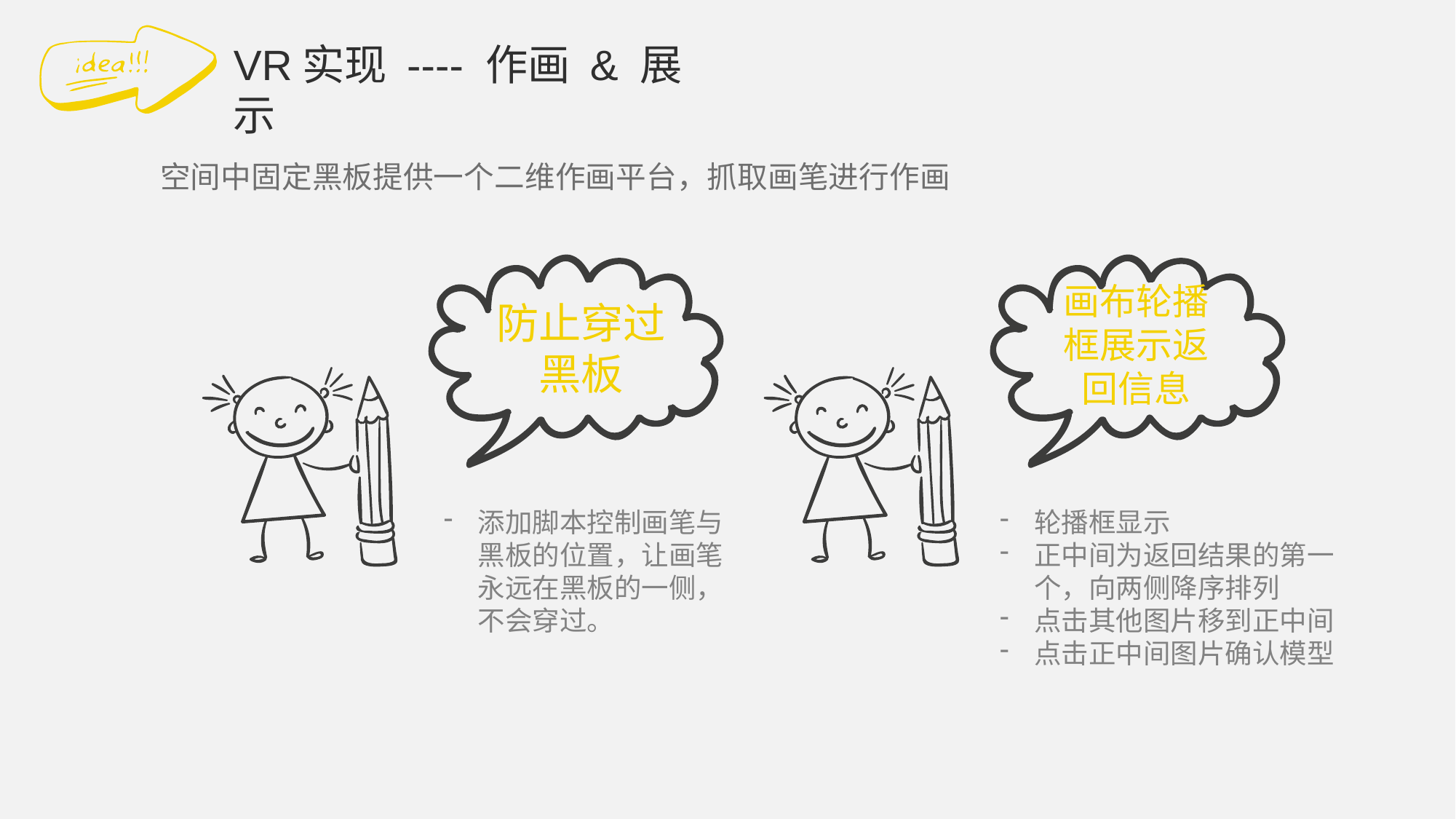

VR实现 ---- 作画 & 展示
空间中固定黑板提供一个二维作画平台，抓取画笔进行作画

画布轮播框展示返回信息
防止穿过黑板

添加脚本控制画笔与黑板的位置，让画笔永远在黑板的一侧，不会穿过。

轮播框显示
正中间为返回结果的第一个，向两侧降序排列
点击其他图片移到正中间
点击正中间图片确认模型